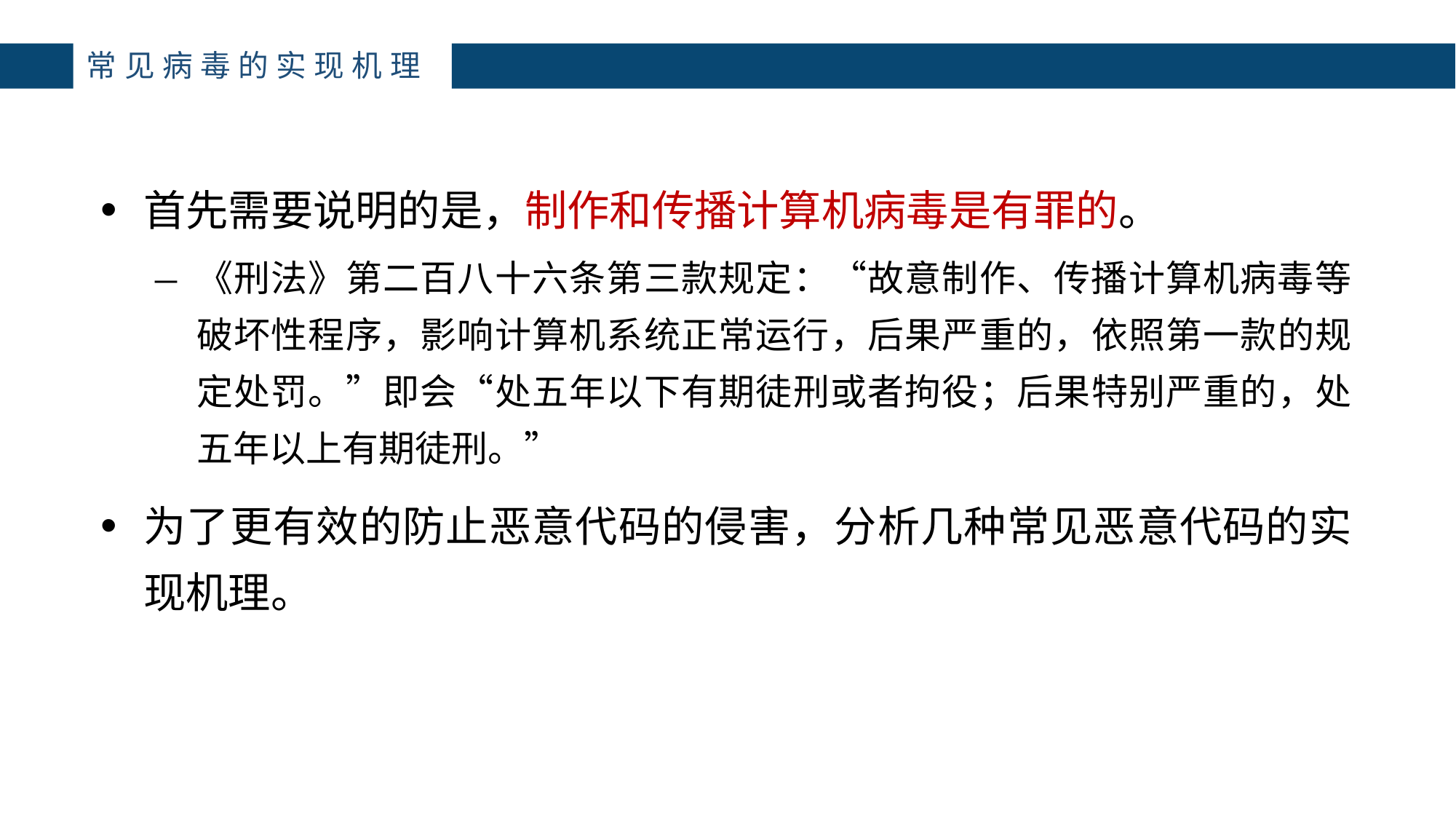

# 常见病毒的实现机理
首先需要说明的是，制作和传播计算机病毒是有罪的。
《刑法》第二百八十六条第三款规定：“故意制作、传播计算机病毒等破坏性程序，影响计算机系统正常运行，后果严重的，依照第一款的规定处罚。”即会“处五年以下有期徒刑或者拘役；后果特别严重的，处五年以上有期徒刑。”
为了更有效的防止恶意代码的侵害，分析几种常见恶意代码的实现机理。